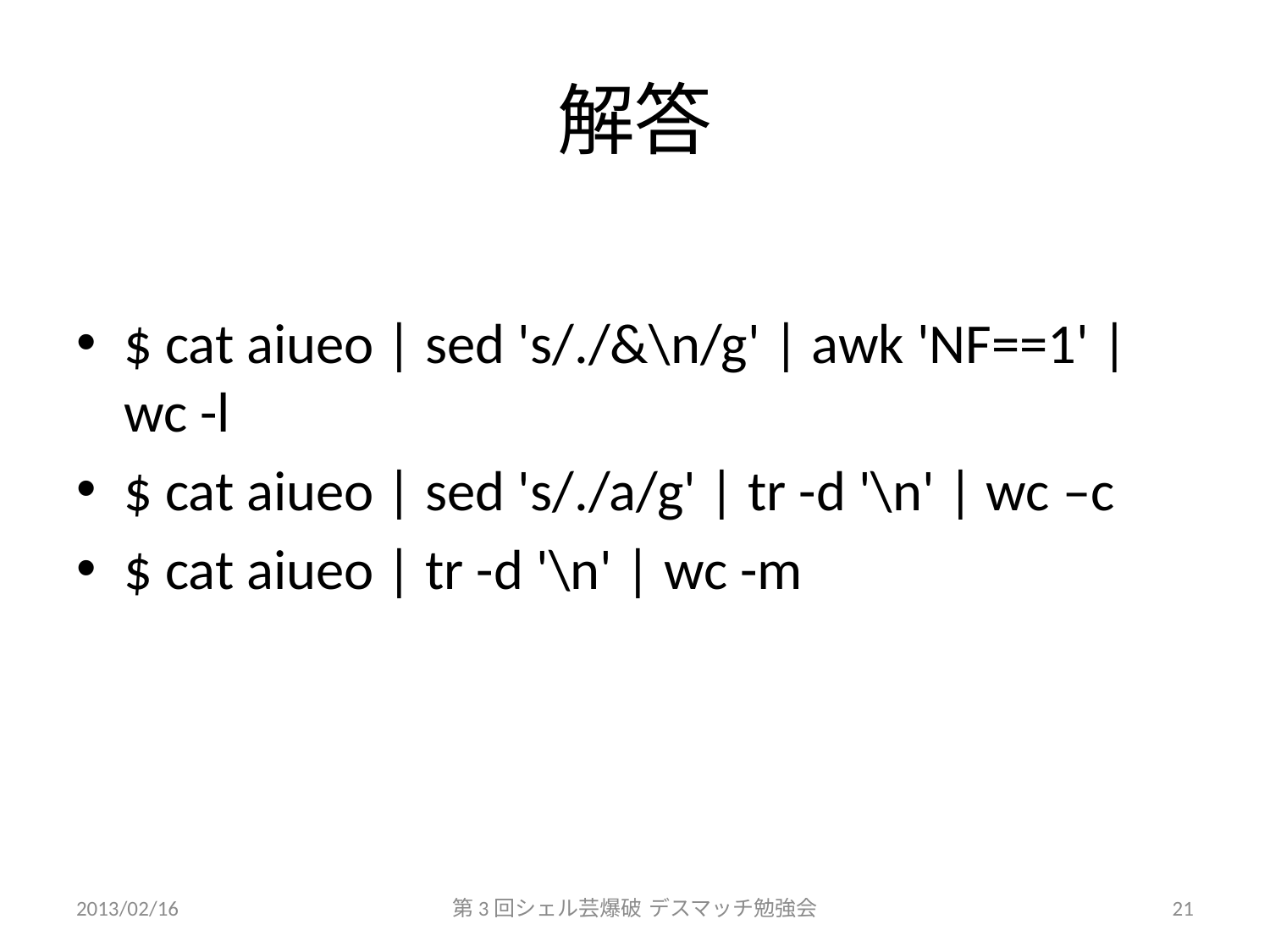

# 解答

$ cat aiueo | sed 's/./&\n/g' | awk 'NF==1' | wc -l
$ cat aiueo | sed 's/./a/g' | tr -d '\n' | wc –c
$ cat aiueo | tr -d '\n' | wc -m
2013/02/16
第3回シェル芸爆破 デスマッチ勉強会
21